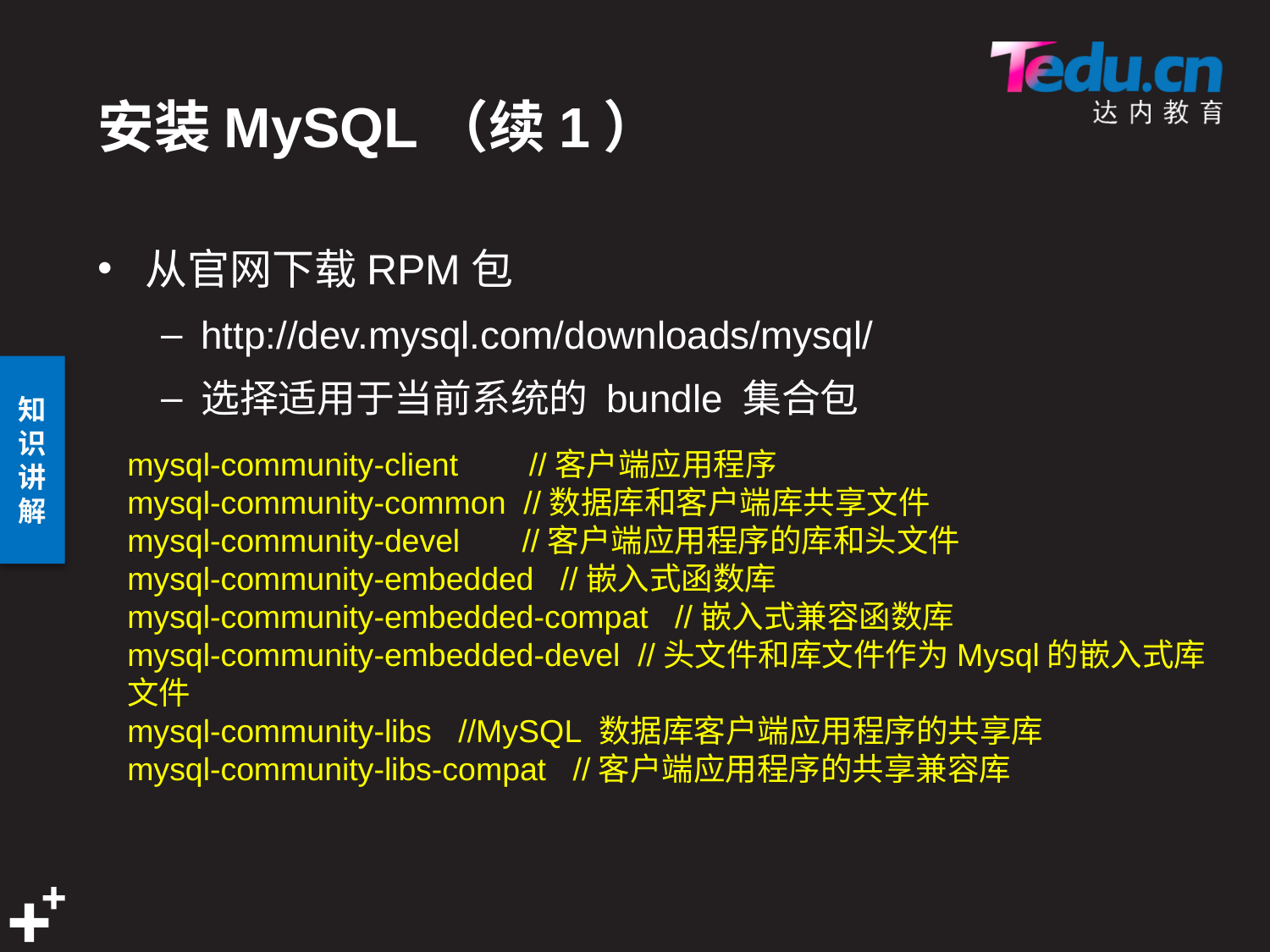

# 安装MySQL（续1）
从官网下载RPM包
http://dev.mysql.com/downloads/mysql/
选择适用于当前系统的 bundle 集合包
mysql-community-client        //客户端应用程序
mysql-community-common  //数据库和客户端库共享文件
mysql-community-devel       //客户端应用程序的库和头文件
mysql-community-embedded   //嵌入式函数库
mysql-community-embedded-compat   //嵌入式兼容函数库
mysql-community-embedded-devel  //头文件和库文件作为Mysql的嵌入式库文件
mysql-community-libs   //MySQL 数据库客户端应用程序的共享库
mysql-community-libs-compat   //客户端应用程序的共享兼容库